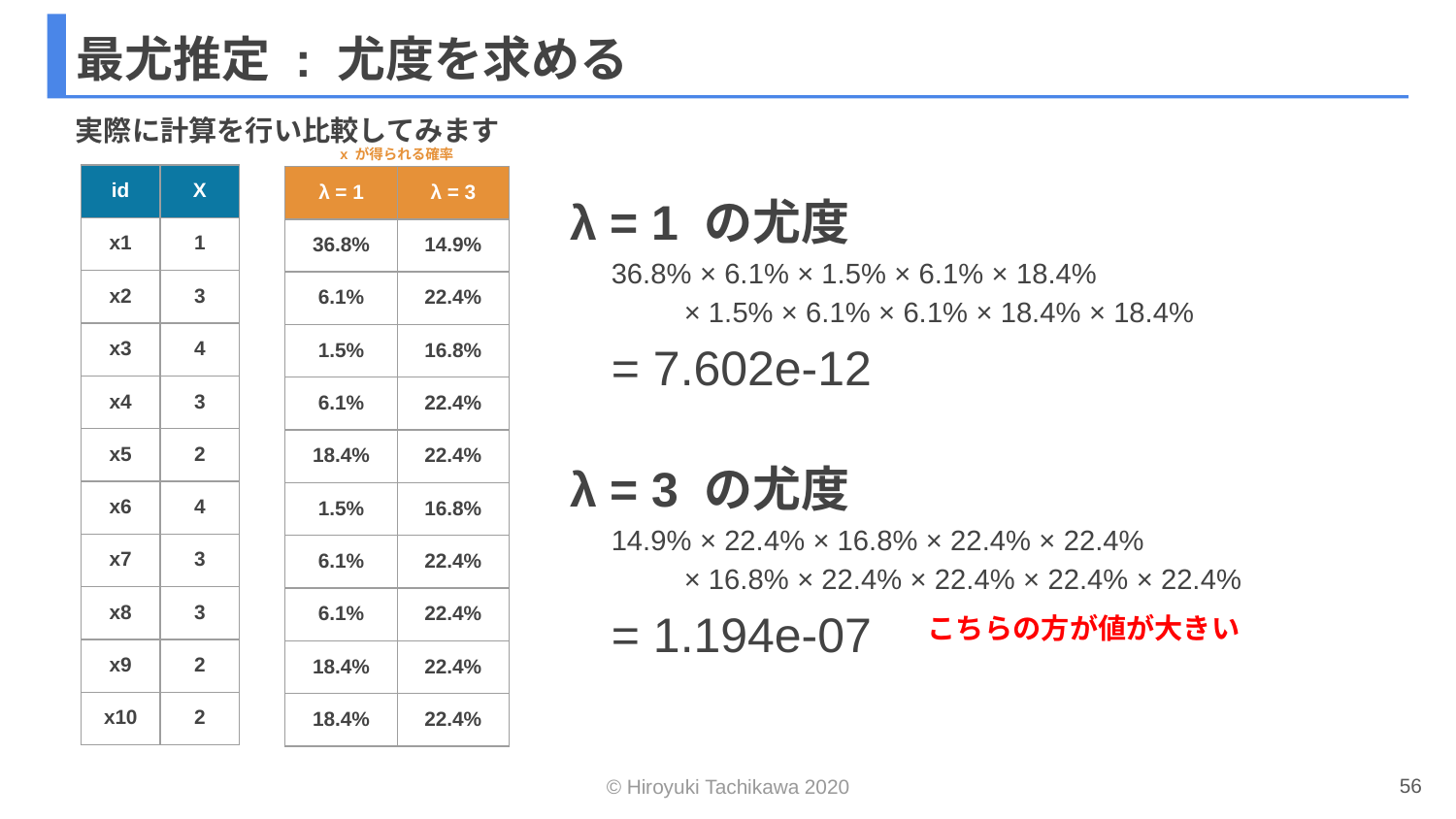

# 最尤推定 : 尤度を求める
実際に計算を行い比較してみます

x が得られる確率
| id | X |
| --- | --- |
| x1 | 1 |
| x2 | 3 |
| x3 | 4 |
| x4 | 3 |
| x5 | 2 |
| x6 | 4 |
| x7 | 3 |
| x8 | 3 |
| x9 | 2 |
| x10 | 2 |
| λ = 1 | λ = 3 |
| --- | --- |
| 36.8% | 14.9% |
| 6.1% | 22.4% |
| 1.5% | 16.8% |
| 6.1% | 22.4% |
| 18.4% | 22.4% |
| 1.5% | 16.8% |
| 6.1% | 22.4% |
| 6.1% | 22.4% |
| 18.4% | 22.4% |
| 18.4% | 22.4% |
λ = 1 の尤度
36.8% × 6.1% × 1.5% × 6.1% × 18.4%
× 1.5% × 6.1% × 6.1% × 18.4% × 18.4%
= 7.602e-12

λ = 3 の尤度
14.9% × 22.4% × 16.8% × 22.4% × 22.4%
× 16.8% × 22.4% × 22.4% × 22.4% × 22.4%
= 1.194e-07

こちらの方が値が大きい
56